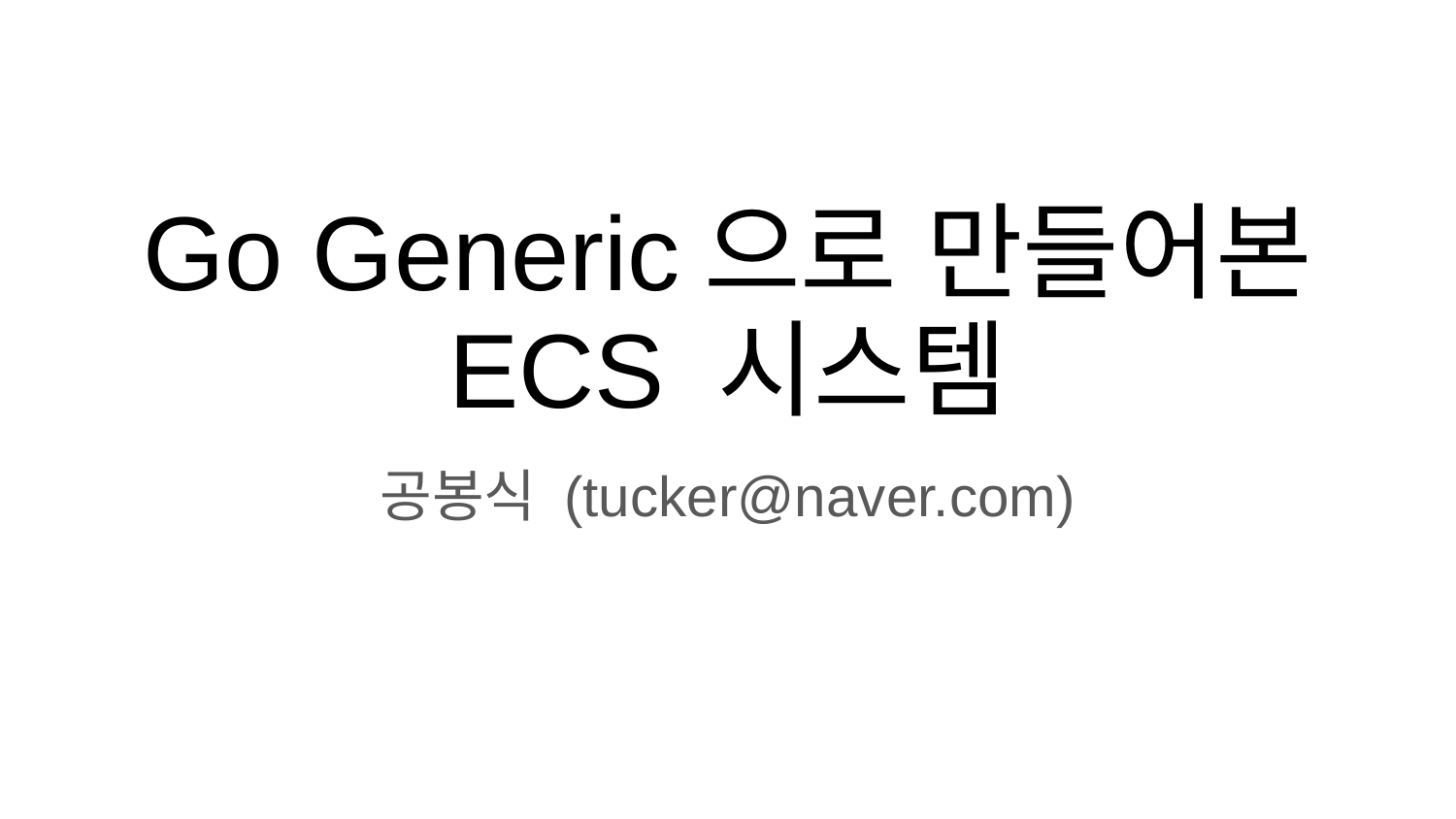

# Go Generic으로 만들어본 ECS 시스템
공봉식 (tucker@naver.com)